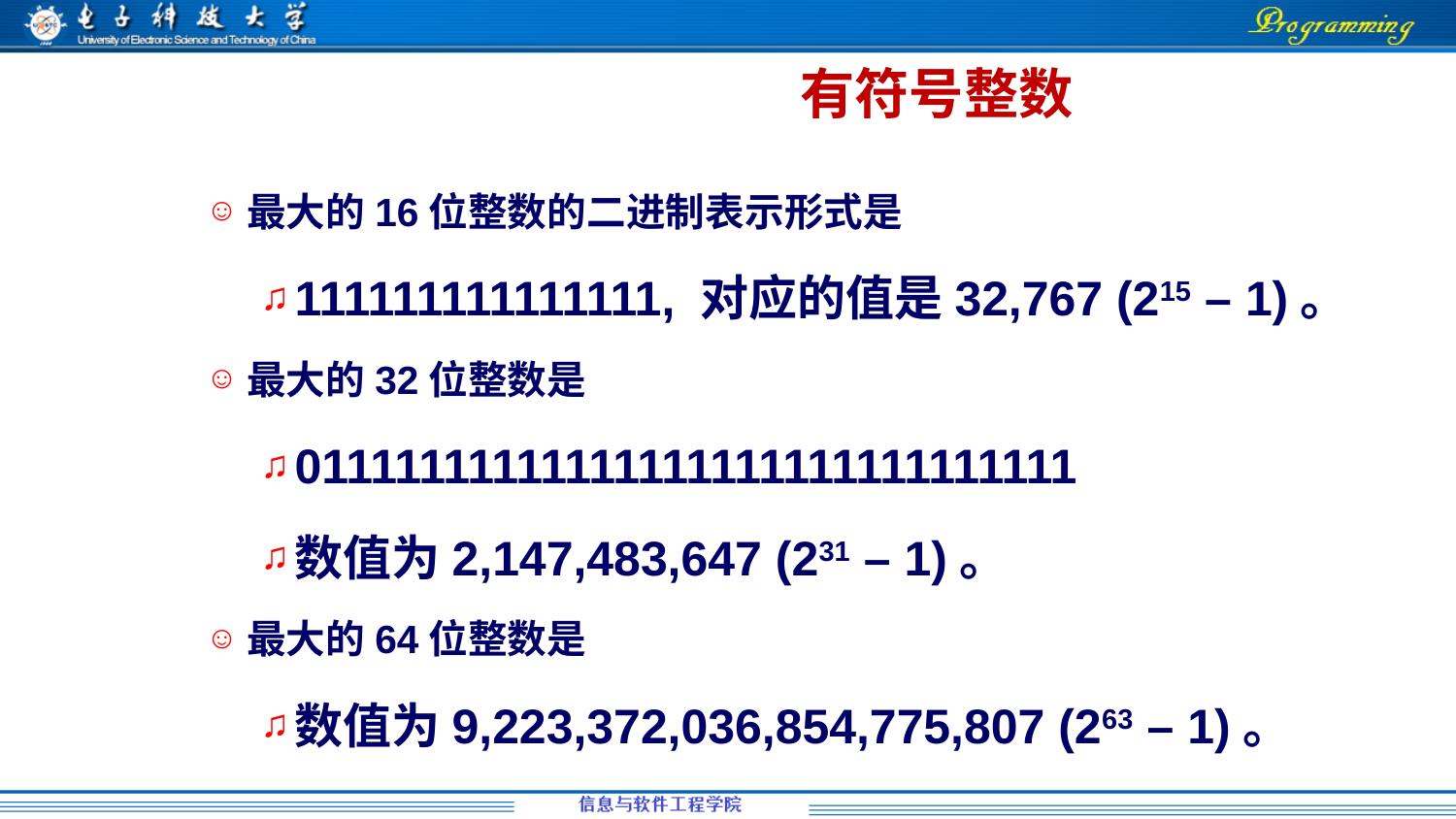

有符号整数
最大的16位整数的二进制表示形式是
111111111111111, 对应的值是32,767 (215 – 1)。
最大的32位整数是
01111111111111111111111111111111
数值为2,147,483,647 (231 – 1)。
最大的64位整数是
数值为9,223,372,036,854,775,807 (263 – 1)。